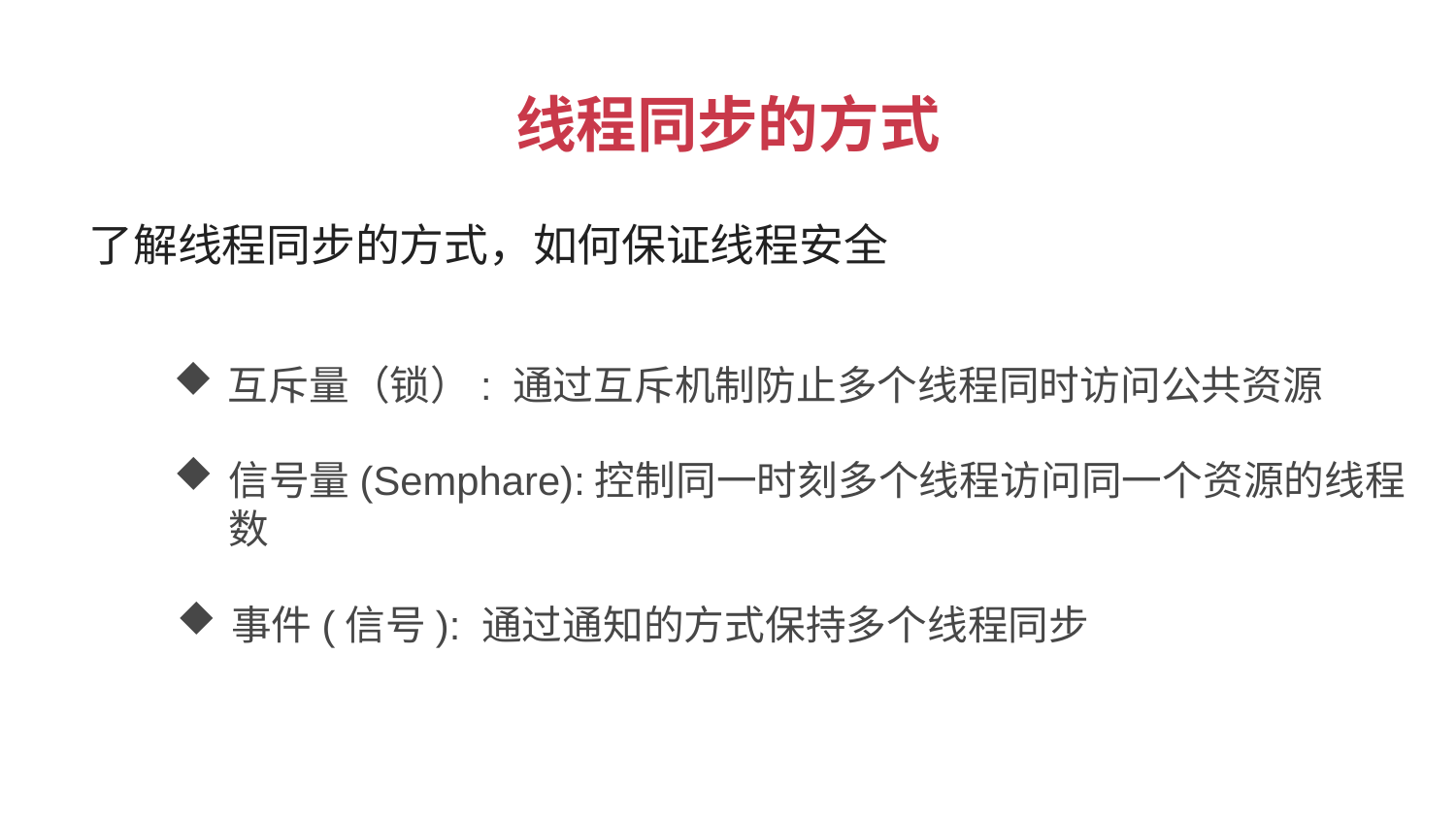

线程同步的方式
了解线程同步的方式，如何保证线程安全
互斥量（锁）: 通过互斥机制防止多个线程同时访问公共资源
信号量(Semphare):控制同一时刻多个线程访问同一个资源的线程数
事件(信号): 通过通知的方式保持多个线程同步